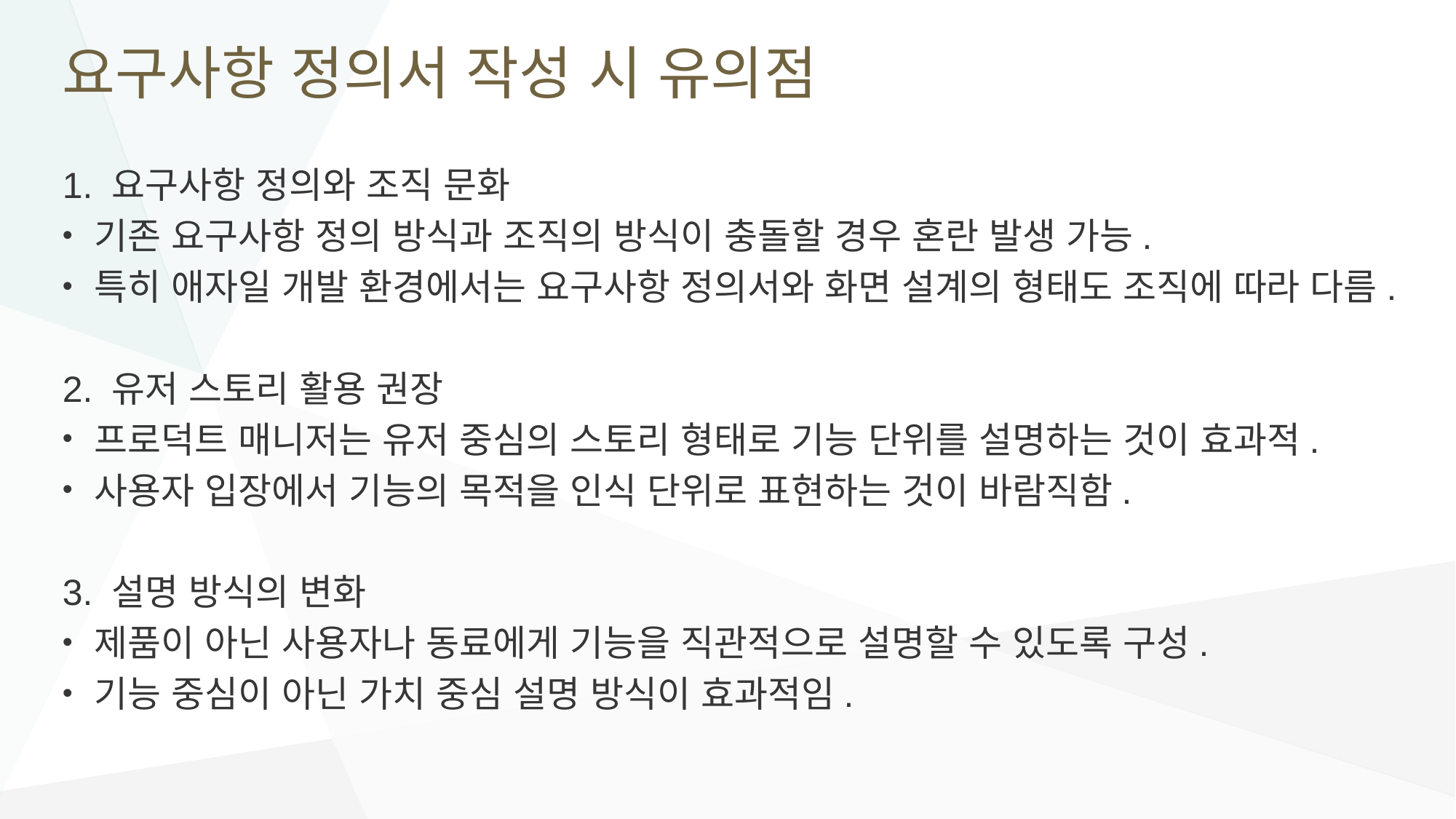

# 요구사항 정의서 작성 시 유의점
1. 요구사항 정의와 조직 문화
기존 요구사항 정의 방식과 조직의 방식이 충돌할 경우 혼란 발생 가능.
특히 애자일 개발 환경에서는 요구사항 정의서와 화면 설계의 형태도 조직에 따라 다름.

2. 유저 스토리 활용 권장
프로덕트 매니저는 유저 중심의 스토리 형태로 기능 단위를 설명하는 것이 효과적.
사용자 입장에서 기능의 목적을 인식 단위로 표현하는 것이 바람직함.

3. 설명 방식의 변화
제품이 아닌 사용자나 동료에게 기능을 직관적으로 설명할 수 있도록 구성.
기능 중심이 아닌 가치 중심 설명 방식이 효과적임.